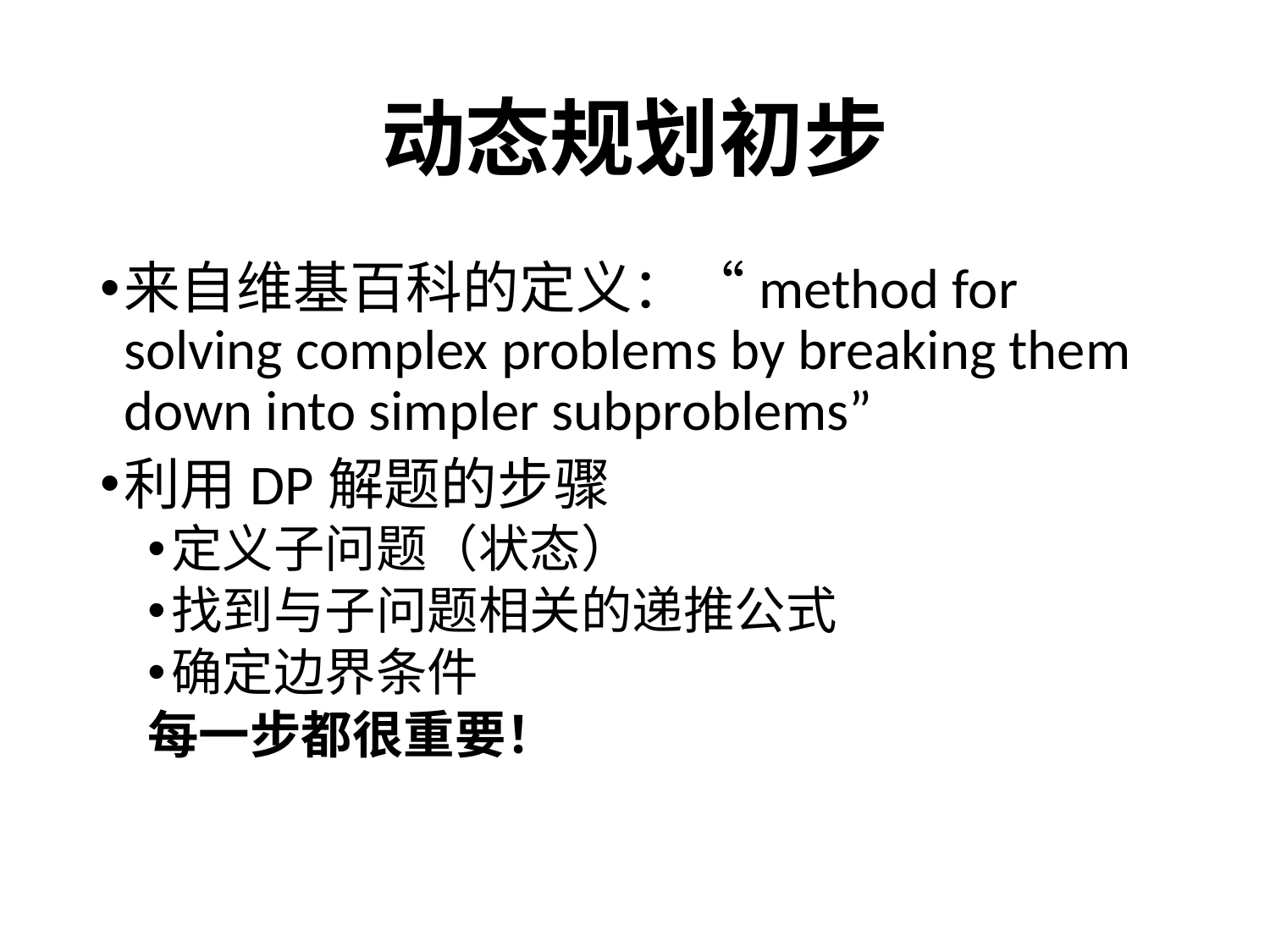

# 动态规划初步
来自维基百科的定义：“method for solving complex problems by breaking them down into simpler subproblems”
利用DP解题的步骤
定义子问题（状态）
找到与子问题相关的递推公式
确定边界条件
每一步都很重要！